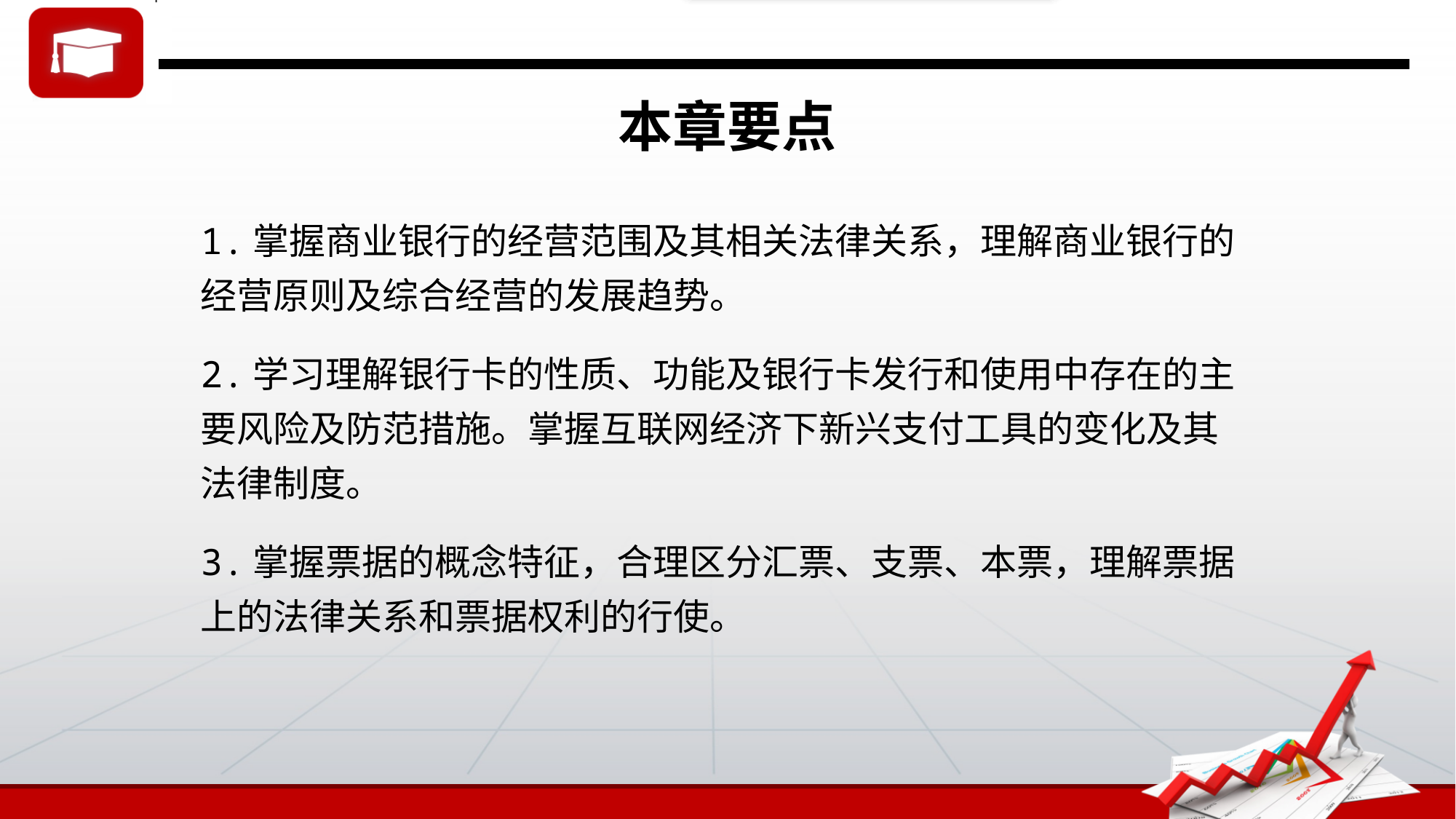

# 本章要点
1.掌握商业银行的经营范围及其相关法律关系，理解商业银行的经营原则及综合经营的发展趋势。
2.学习理解银行卡的性质、功能及银行卡发行和使用中存在的主要风险及防范措施。掌握互联网经济下新兴支付工具的变化及其法律制度。
3.掌握票据的概念特征，合理区分汇票、支票、本票，理解票据上的法律关系和票据权利的行使。